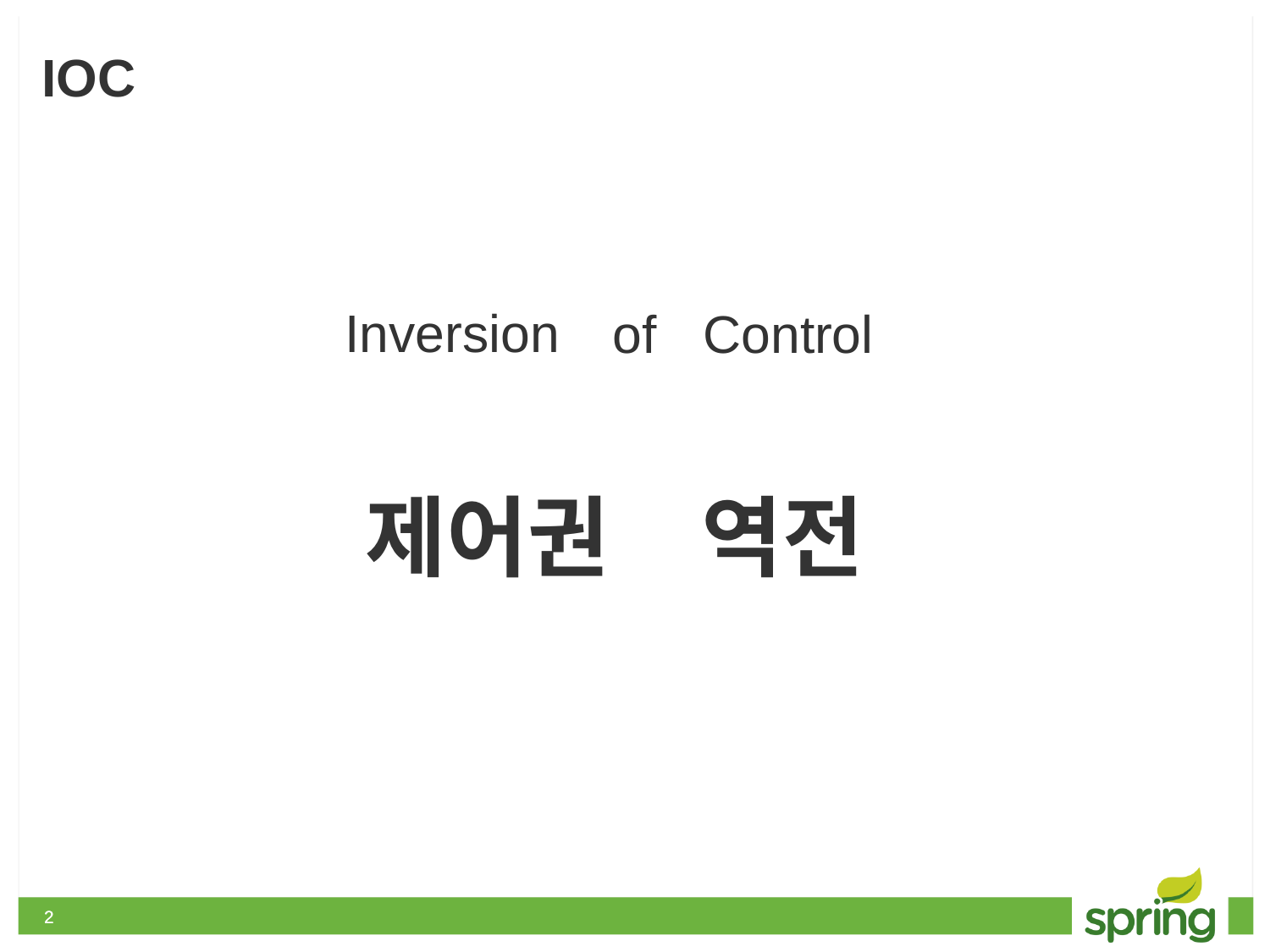

# IOC
Inversion
of
Control

제어권
역전